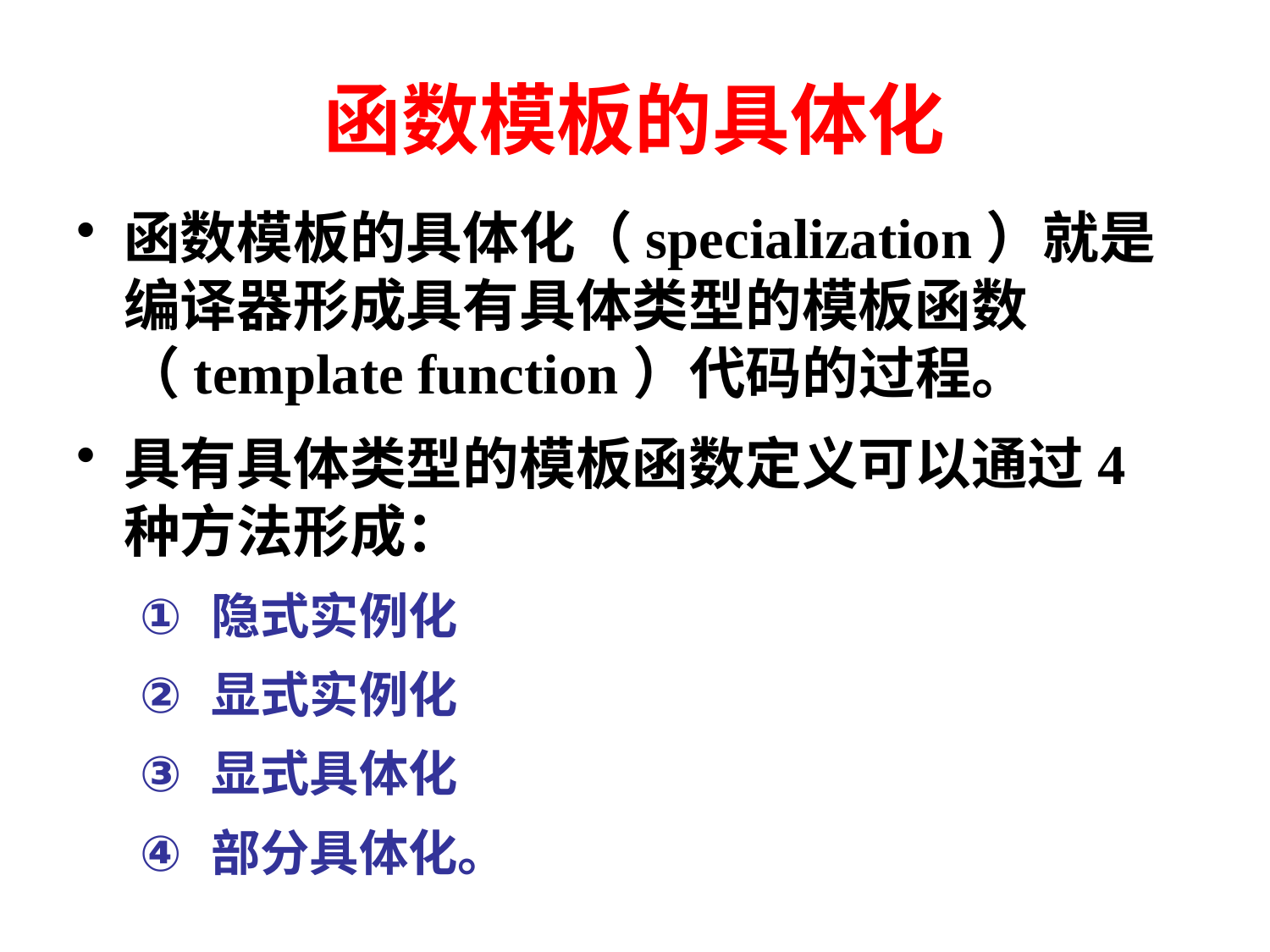

# 函数模板的具体化
函数模板的具体化（specialization）就是编译器形成具有具体类型的模板函数（template function）代码的过程。
具有具体类型的模板函数定义可以通过4种方法形成：
隐式实例化
显式实例化
显式具体化
部分具体化。